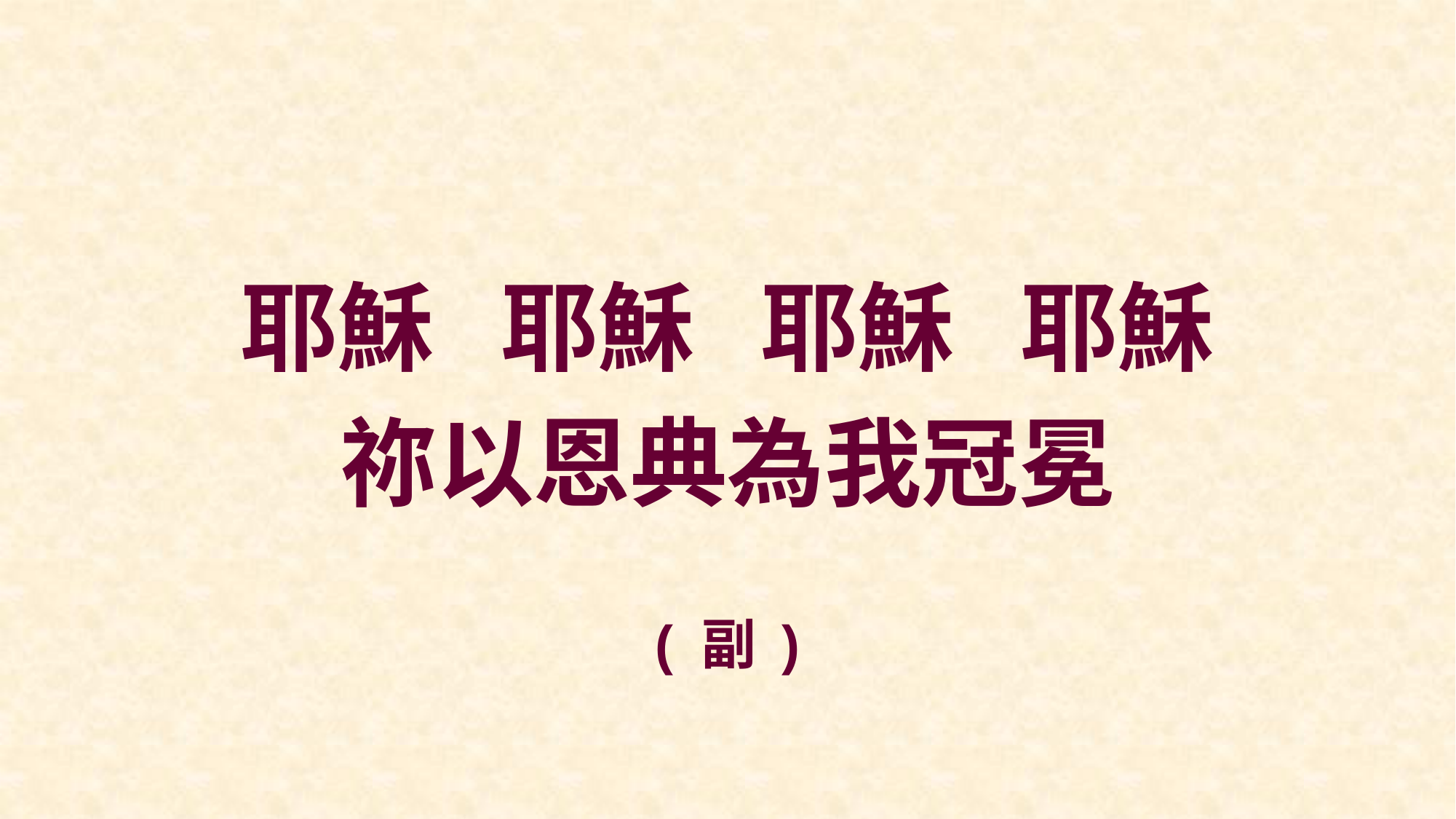

耶穌   耶穌   耶穌   耶穌
祢以恩典為我冠冕
( 副 )